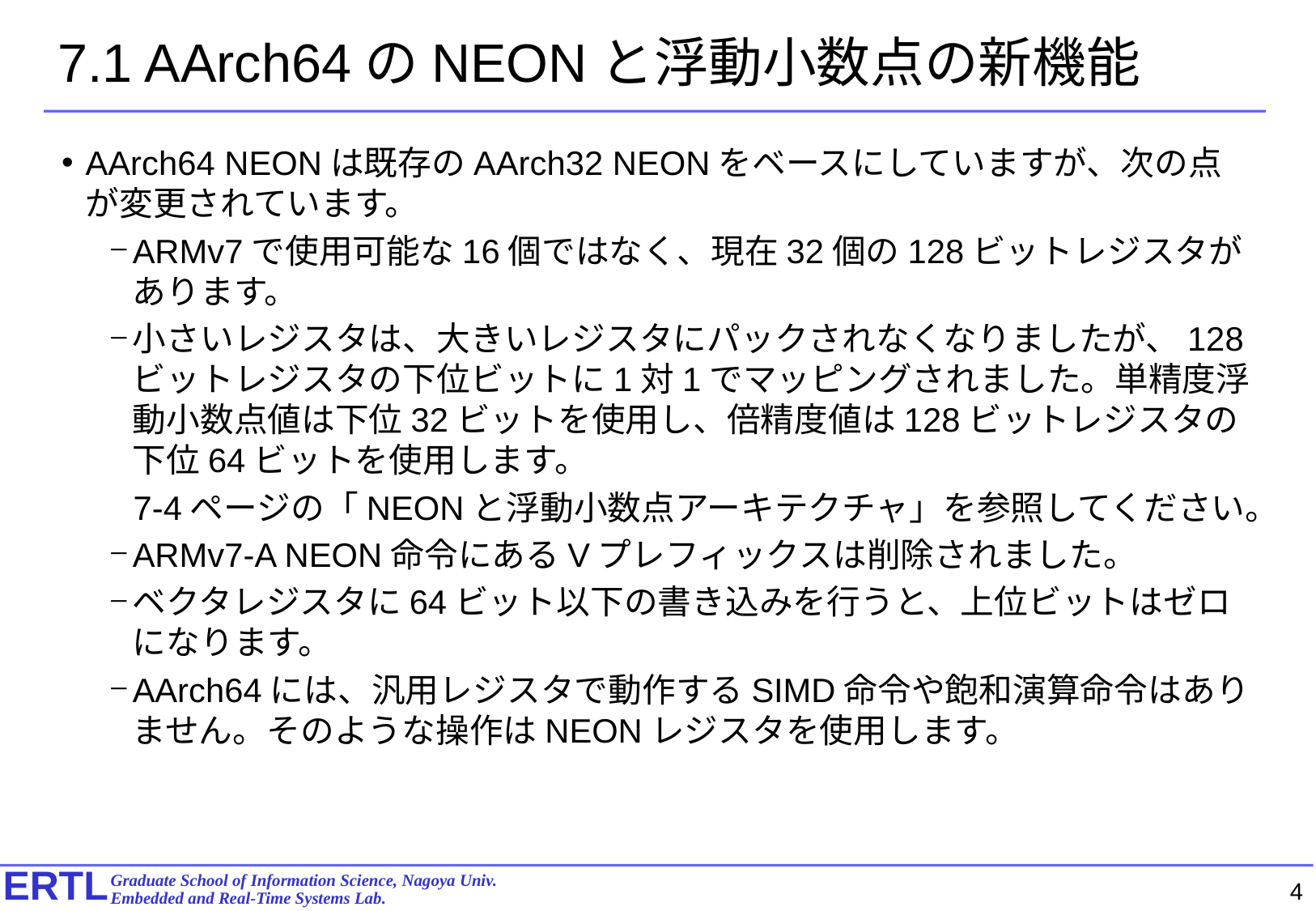

# 7.1 AArch64のNEONと浮動小数点の新機能
AArch64 NEONは既存のAArch32 NEONをベースにしていますが、次の点が変更されています。
ARMv7で使用可能な16個ではなく、現在32個の128ビットレジスタがあります。
小さいレジスタは、大きいレジスタにパックされなくなりましたが、128ビットレジスタの下位ビットに1対1でマッピングされました。単精度浮動小数点値は下位32ビットを使用し、倍精度値は128ビットレジスタの下位64ビットを使用します。
7-4ページの「NEONと浮動小数点アーキテクチャ」を参照してください。
ARMv7-A NEON命令にあるVプレフィックスは削除されました。
ベクタレジスタに64ビット以下の書き込みを行うと、上位ビットはゼロになります。
AArch64には、汎用レジスタで動作するSIMD命令や飽和演算命令はありません。そのような操作はNEONレジスタを使用します。

4